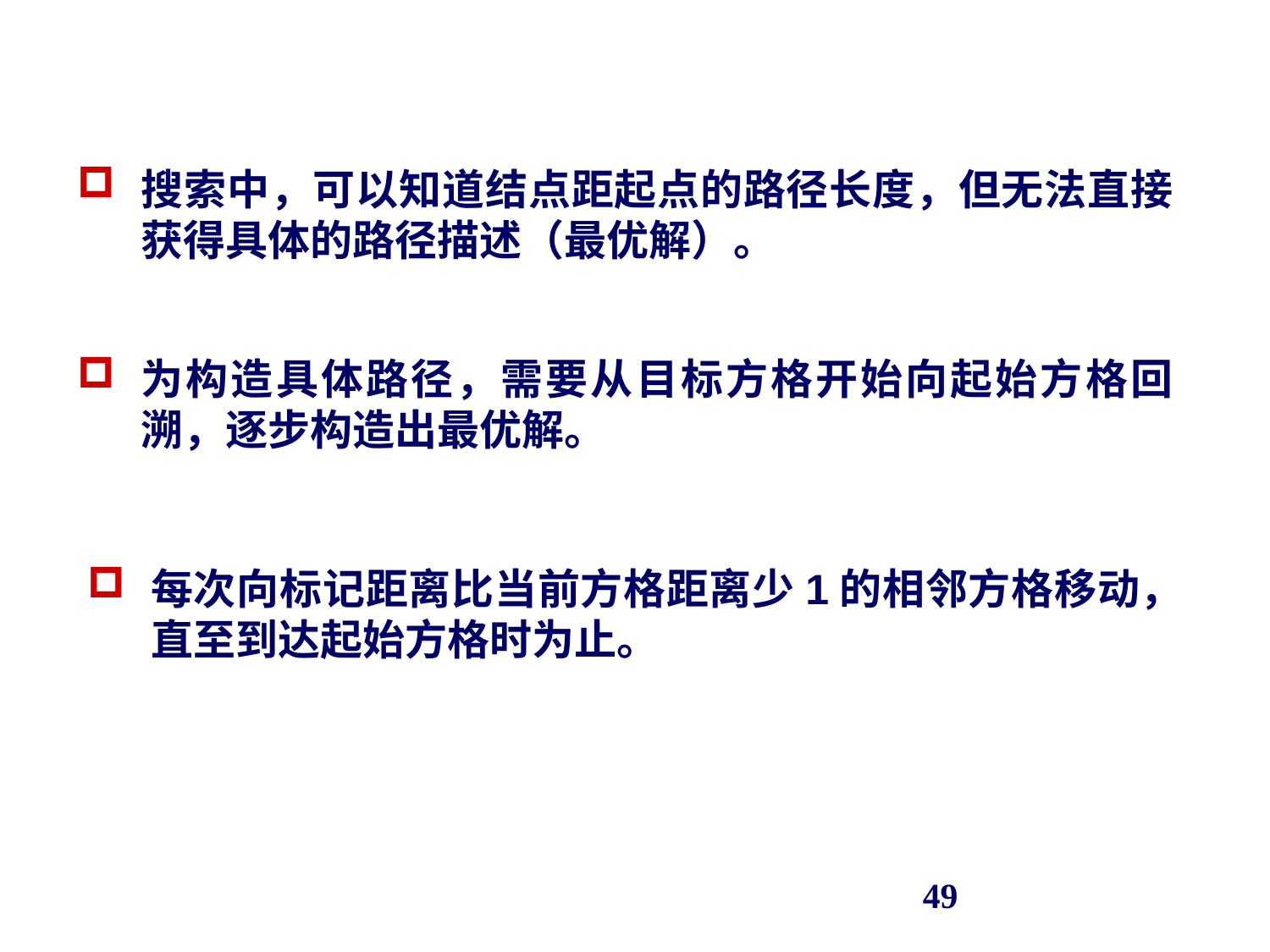

#
搜索中，可以知道结点距起点的路径长度，但无法直接获得具体的路径描述（最优解）。
为构造具体路径，需要从目标方格开始向起始方格回溯，逐步构造出最优解。
每次向标记距离比当前方格距离少1的相邻方格移动，直至到达起始方格时为止。
49